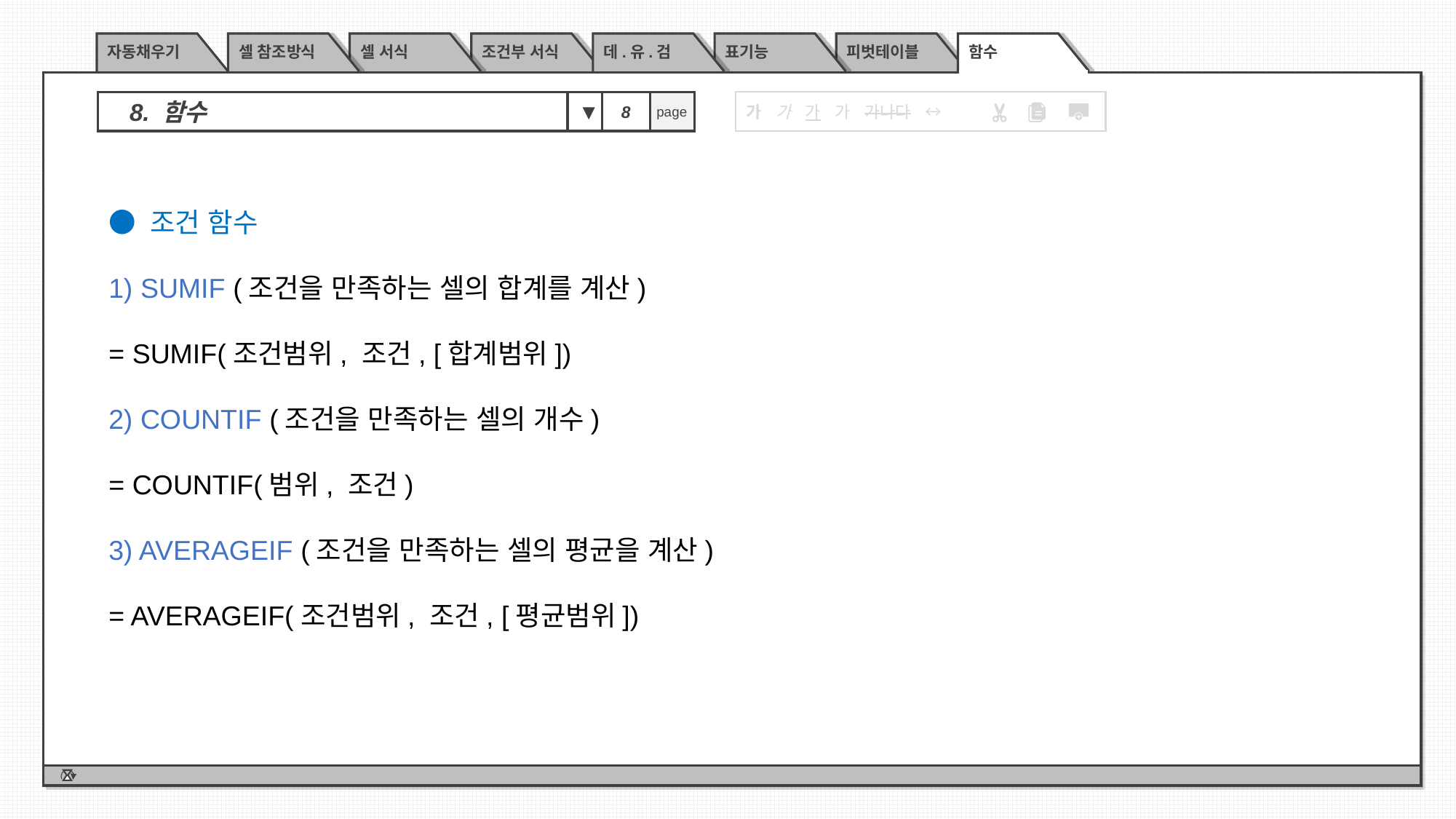

자동채우기
셀 참조방식
셀 서식
조건부 서식
데.유.검

표기능
피벗테이블
함수

8. 함수
▼
page
가   가   가   가   가나다   ↔

8
● 조건 함수

1) SUMIF (조건을 만족하는 셀의 합계를 계산)

= SUMIF(조건범위, 조건, [합계범위])

2) COUNTIF (조건을 만족하는 셀의 개수)

= COUNTIF(범위, 조건)

3) AVERAGEIF (조건을 만족하는 셀의 평균을 계산)

= AVERAGEIF(조건범위, 조건, [평균범위])